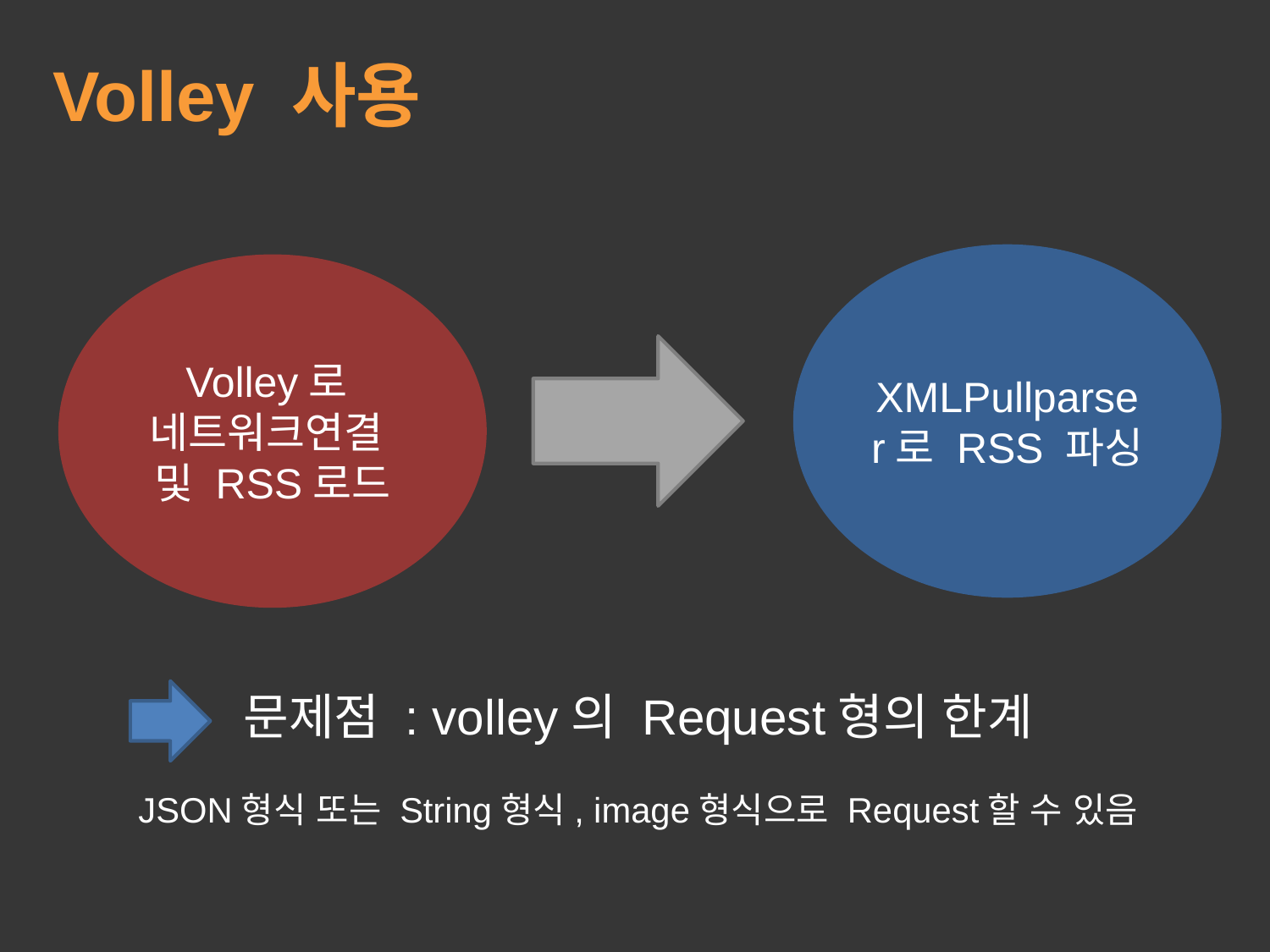

Volley 사용
XMLPullparser로 RSS 파싱
Volley로
네트워크연결
및 RSS로드

문제점 : volley의 Request형의 한계

JSON형식 또는 String형식, image형식으로 Request할 수 있음